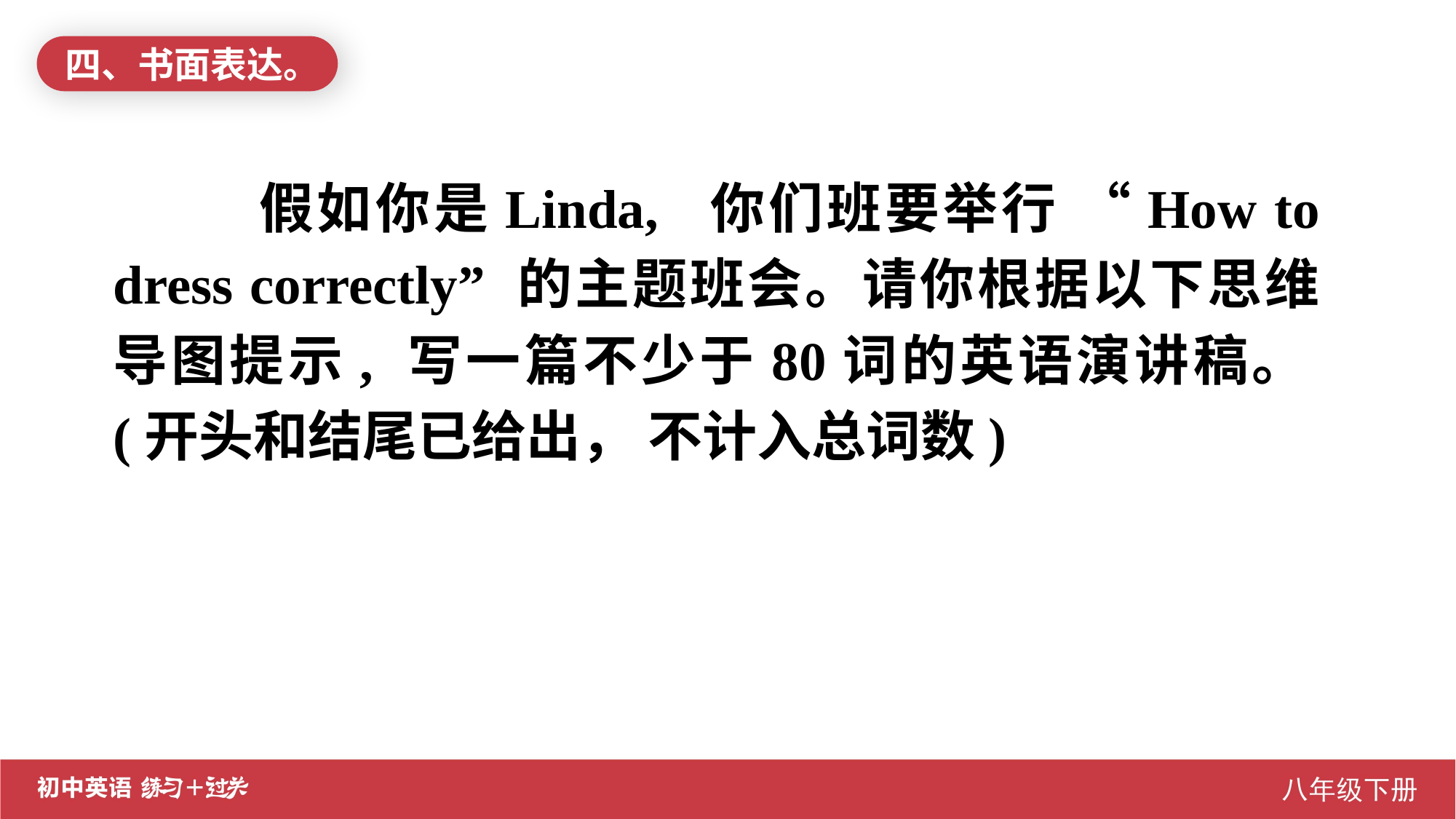

四、书面表达。
        假如你是Linda,  你们班要举行 “How to dress correctly” 的主题班会。请你根据以下思维导图提示, 写一篇不少于80词的英语演讲稿。(开头和结尾已给出， 不计入总词数)